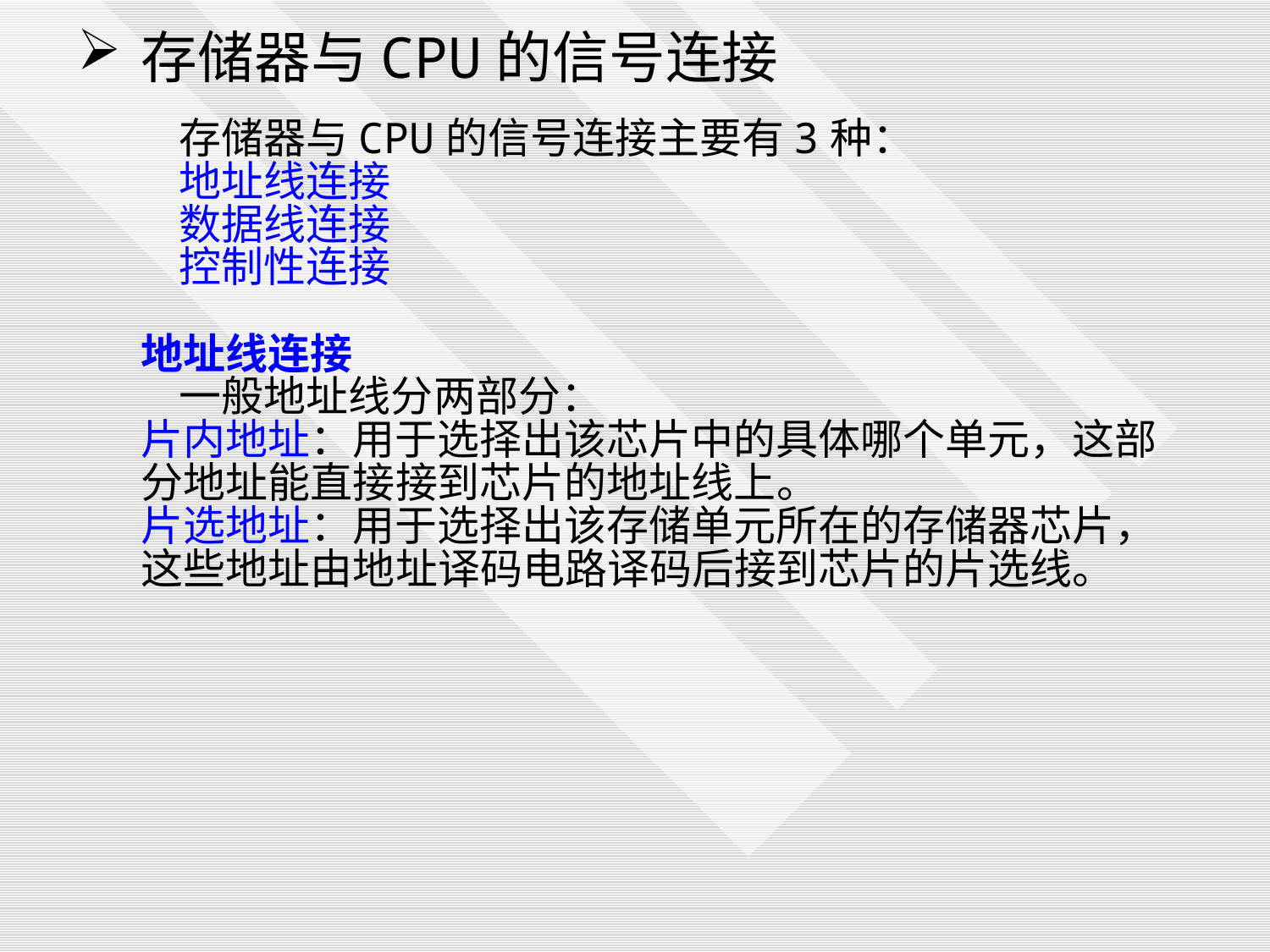

存储器与CPU的信号连接
    存储器与CPU的信号连接主要有3种：
    地址线连接
    数据线连接
    控制性连接
地址线连接
    一般地址线分两部分：
片内地址：用于选择出该芯片中的具体哪个单元，这部分地址能直接接到芯片的地址线上。
片选地址：用于选择出该存储单元所在的存储器芯片，这些地址由地址译码电路译码后接到芯片的片选线。